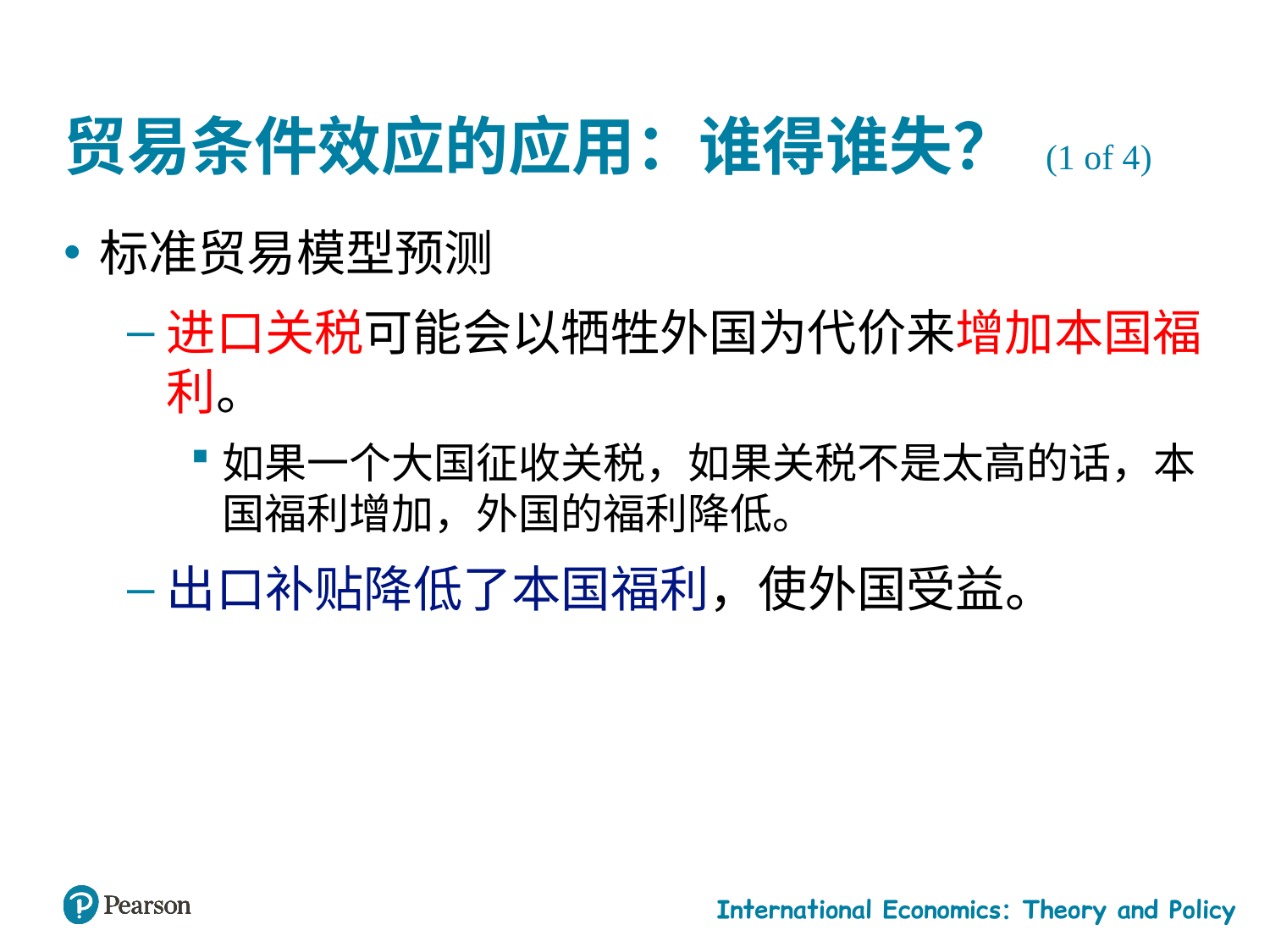

# 贸易条件效应的应用：谁得谁失？ (1 of 4)
标准贸易模型预测
进口关税可能会以牺牲外国为代价来增加本国福利。
如果一个大国征收关税，如果关税不是太高的话，本国福利增加，外国的福利降低。
出口补贴降低了本国福利，使外国受益。